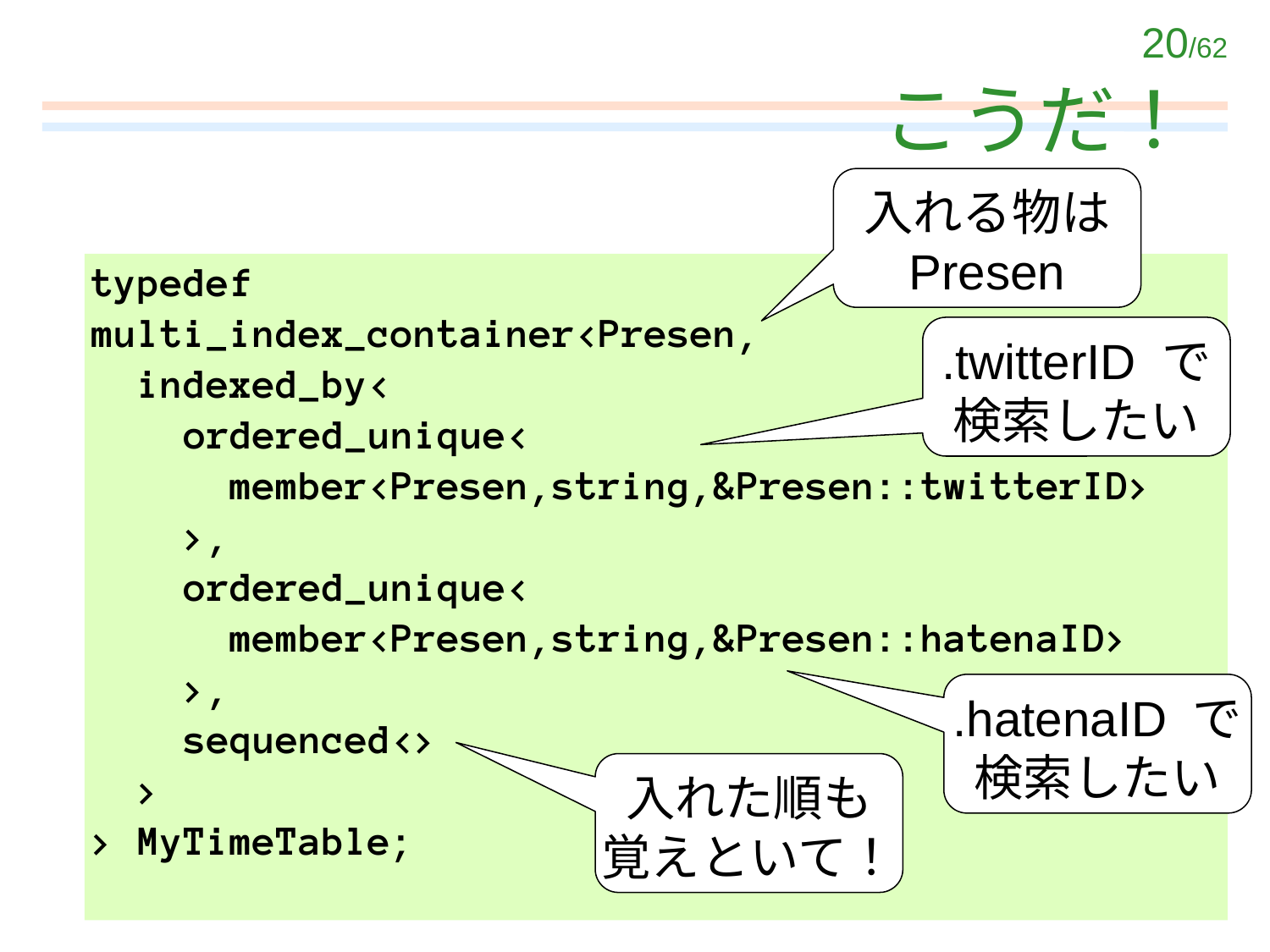

# こうだ！
入れる物は
Presen

typedef
multi_index_container<Presen,
  indexed_by<
    ordered_unique<
      member<Presen,string,&Presen::twitterID>
    >,
    ordered_unique<
      member<Presen,string,&Presen::hatenaID>
    >,
    sequenced<>
  >
> MyTimeTable;
.twitterID で
検索したい
.hatenaID で
検索したい
入れた順も
覚えといて！